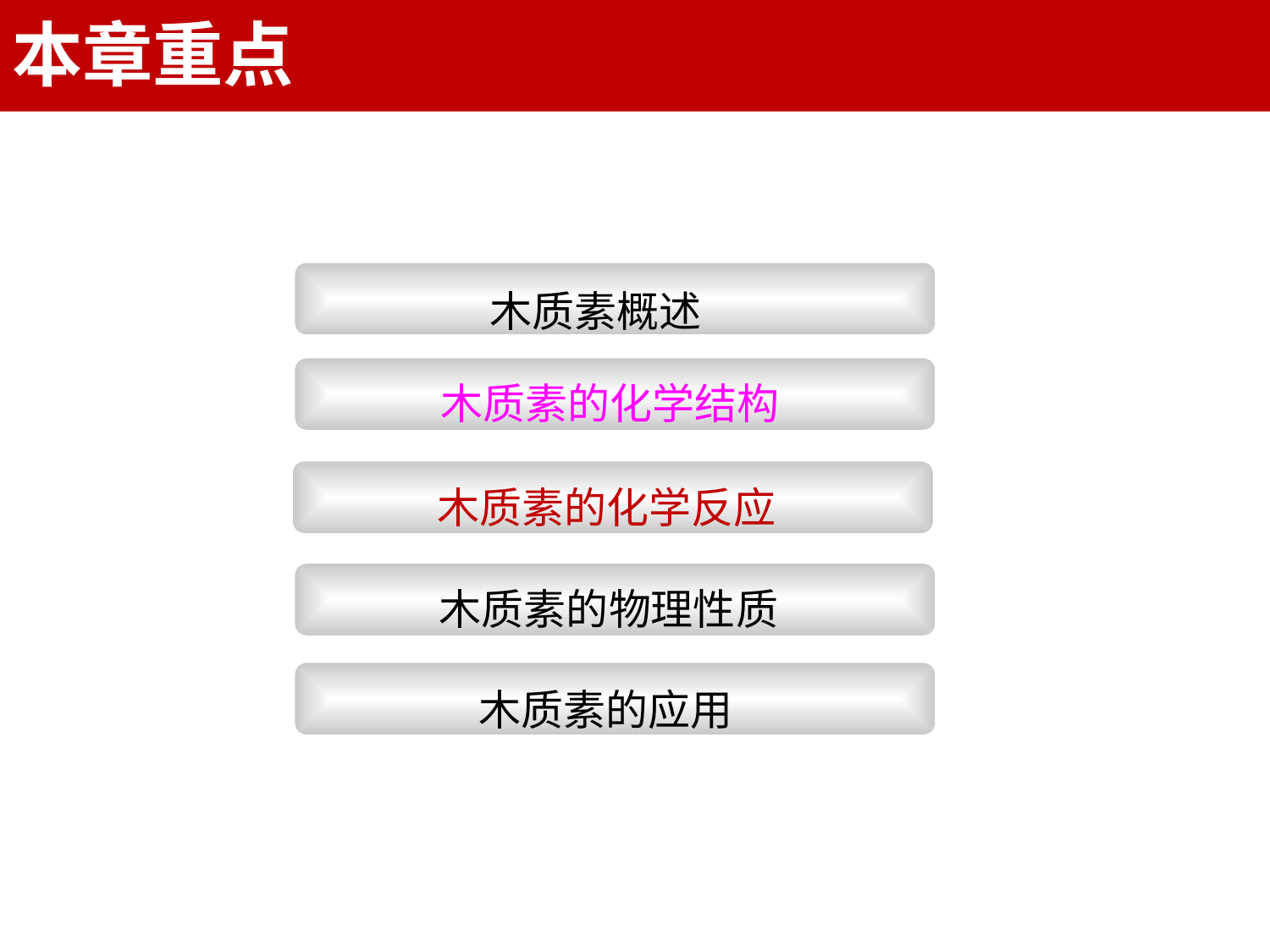

本章重点
木质素概述

木质素的化学结构

木质素的化学反应

木质素的物理性质

木质素的应用